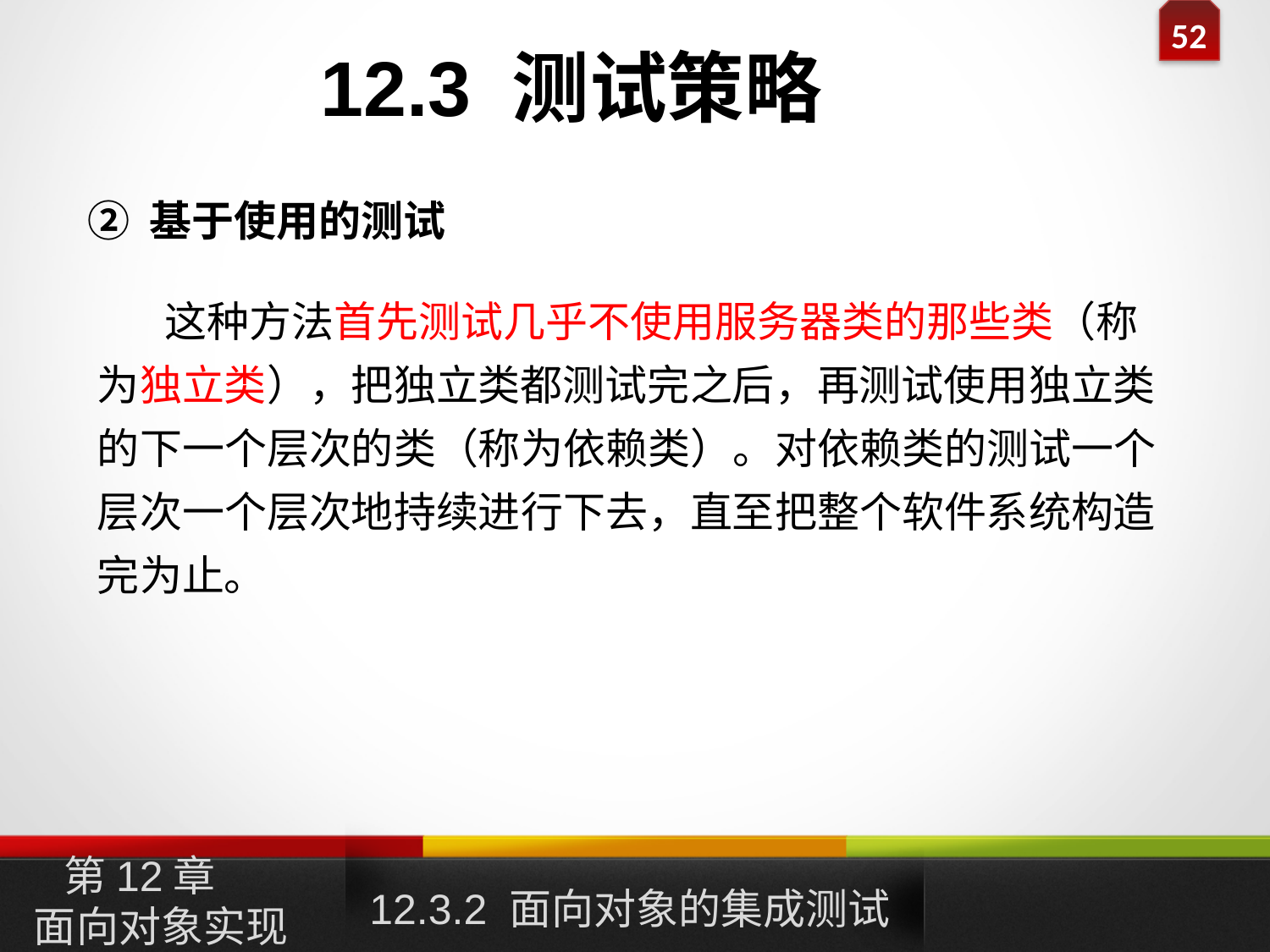

12.3 测试策略
② 基于使用的测试
      这种方法首先测试几乎不使用服务器类的那些类（称为独立类），把独立类都测试完之后，再测试使用独立类的下一个层次的类（称为依赖类）。对依赖类的测试一个层次一个层次地持续进行下去，直至把整个软件系统构造完为止。
12.3.2 面向对象的集成测试